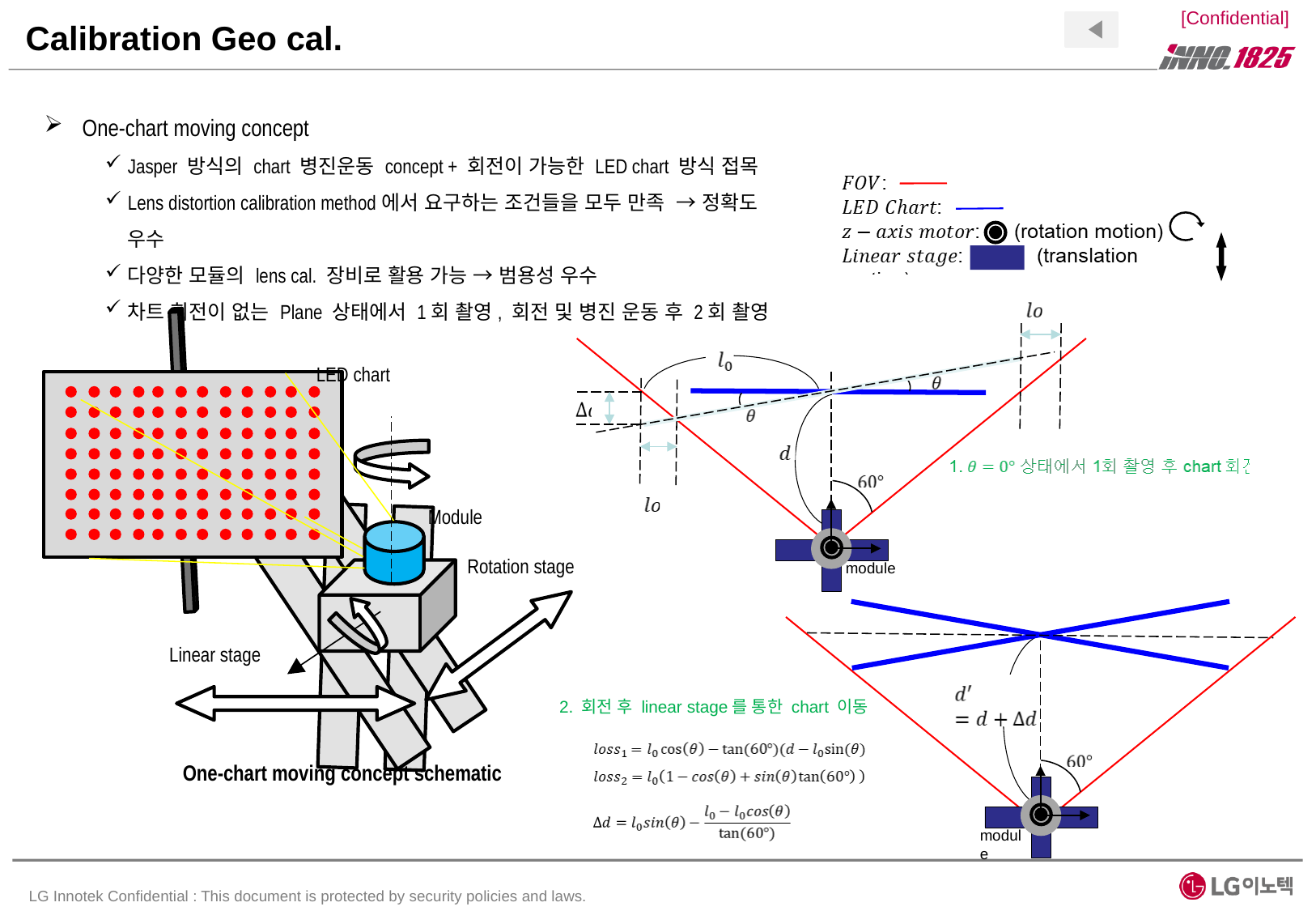

# Calibration Geo cal.

One-chart moving concept
Jasper 방식의 chart 병진운동 concept + 회전이 가능한 LED chart 방식 접목
Lens distortion calibration method에서 요구하는 조건들을 모두 만족  → 정확도 우수
다양한 모듈의 lens cal. 장비로 활용 가능 → 범용성 우수
차트 회전이 없는 Plane 상태에서 1회 촬영, 회전 및 병진 운동 후 2회 촬영

module

LED chart
Module

Rotation stage

Linear stage
One-chart moving concept schematic

module
2. 회전 후 linear stage를 통한 chart 이동